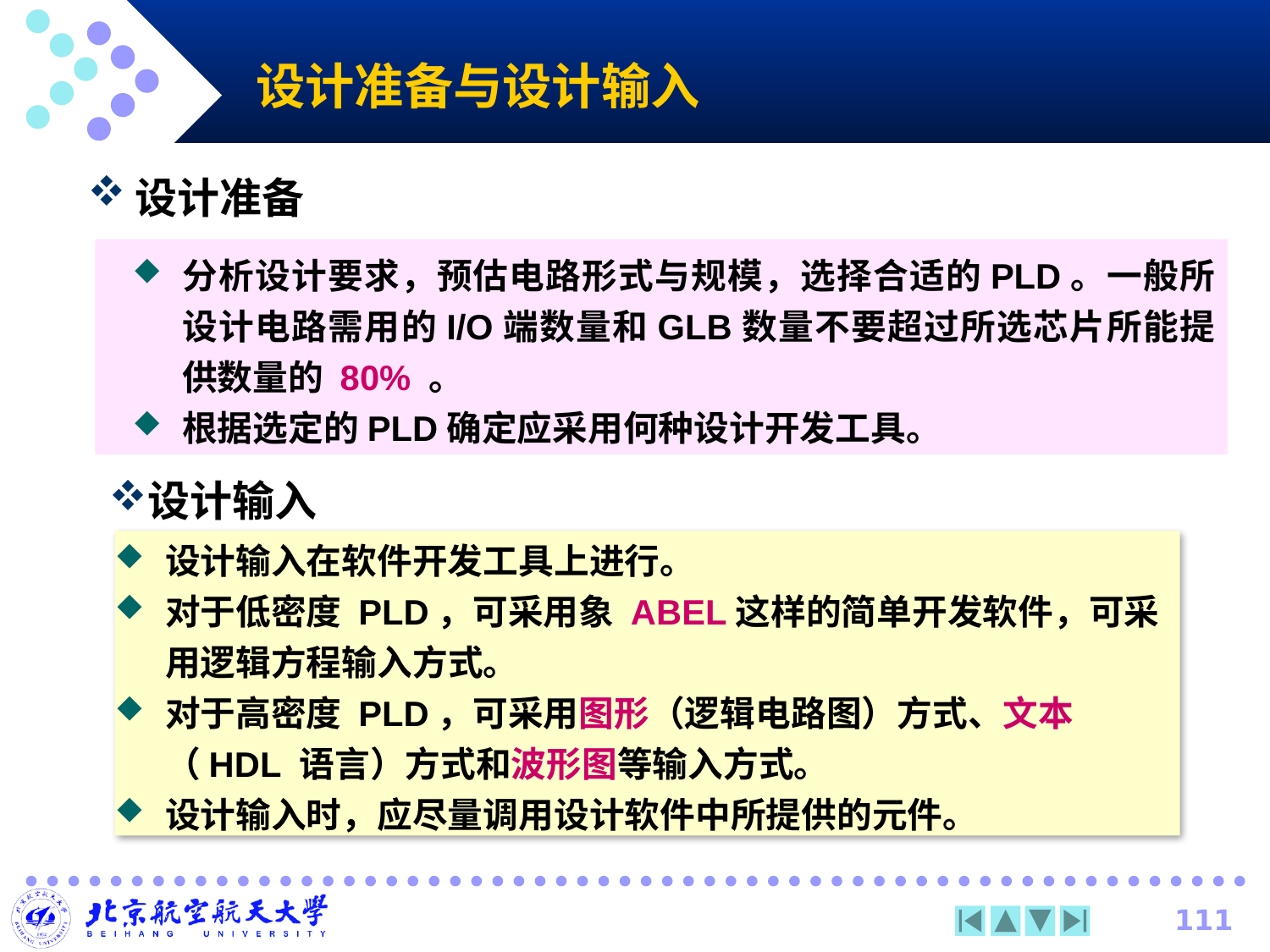

# 设计准备与设计输入
设计准备
分析设计要求，预估电路形式与规模，选择合适的PLD。一般所设计电路需用的I/O端数量和GLB数量不要超过所选芯片所能提供数量的 80% 。
根据选定的PLD确定应采用何种设计开发工具。
设计输入
设计输入在软件开发工具上进行。
对于低密度 PLD，可采用象 ABEL这样的简单开发软件，可采用逻辑方程输入方式。
对于高密度 PLD，可采用图形（逻辑电路图）方式、文本（HDL 语言）方式和波形图等输入方式。
设计输入时，应尽量调用设计软件中所提供的元件。
111